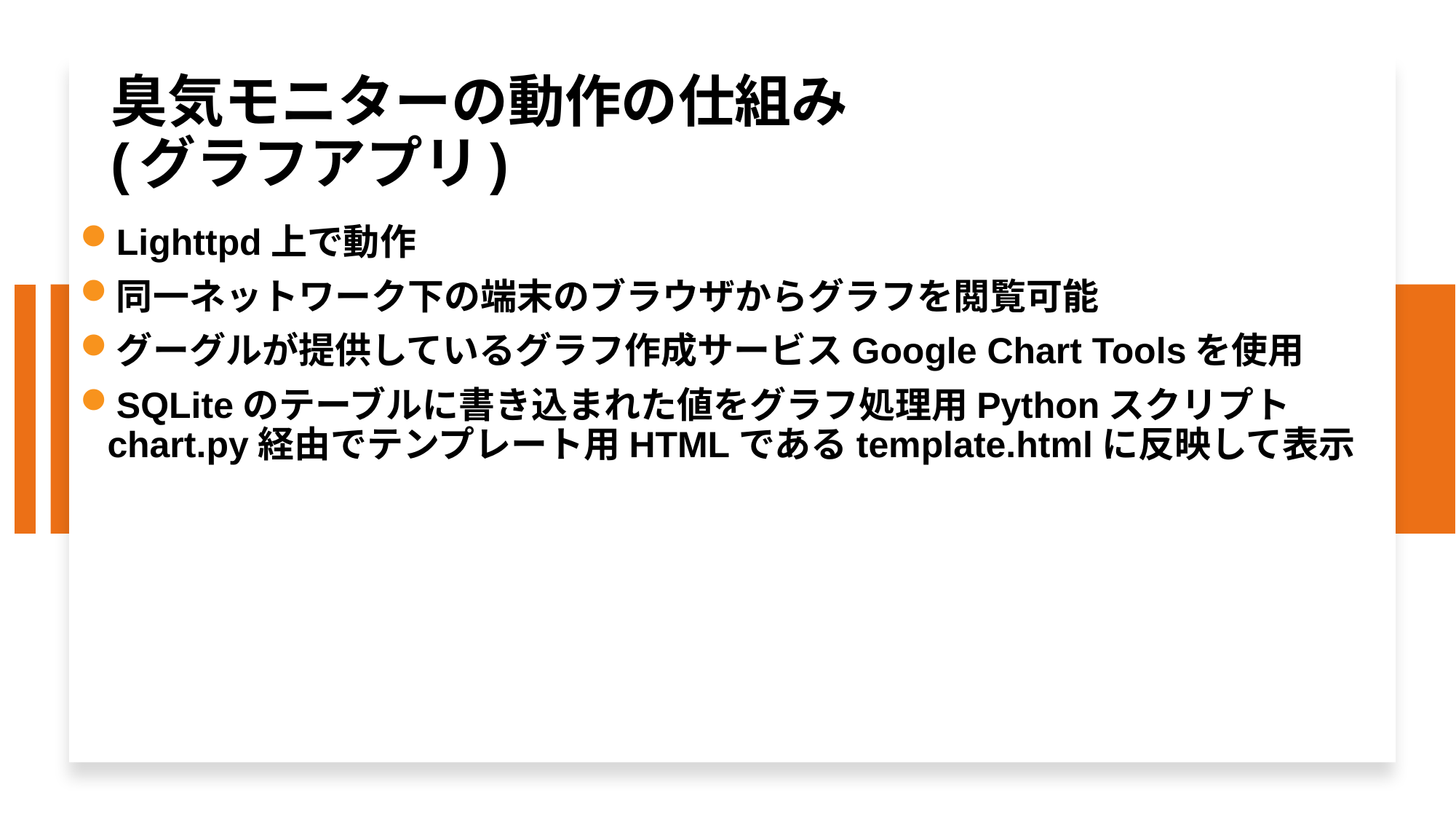

# 臭気モニターの動作の仕組み (グラフアプリ)
Lighttpd上で動作
同一ネットワーク下の端末のブラウザからグラフを閲覧可能
グーグルが提供しているグラフ作成サービスGoogle Chart Toolsを使用
SQLiteのテーブルに書き込まれた値をグラフ処理用Pythonスクリプトchart.py経由でテンプレート用HTMLであるtemplate.htmlに反映して表示